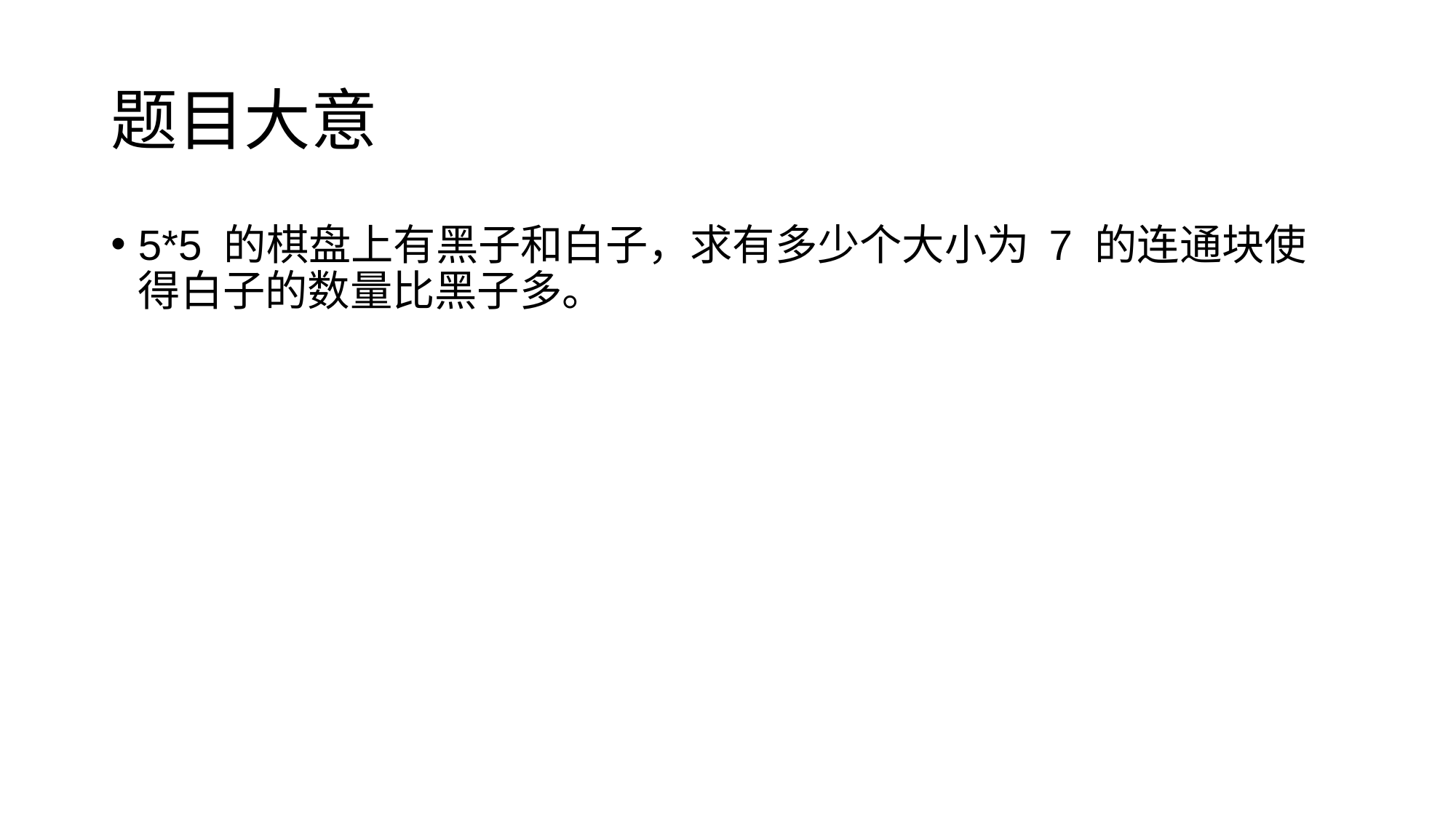

# 题目大意
5*5 的棋盘上有黑子和白子，求有多少个大小为 7 的连通块使得白子的数量比黑子多。